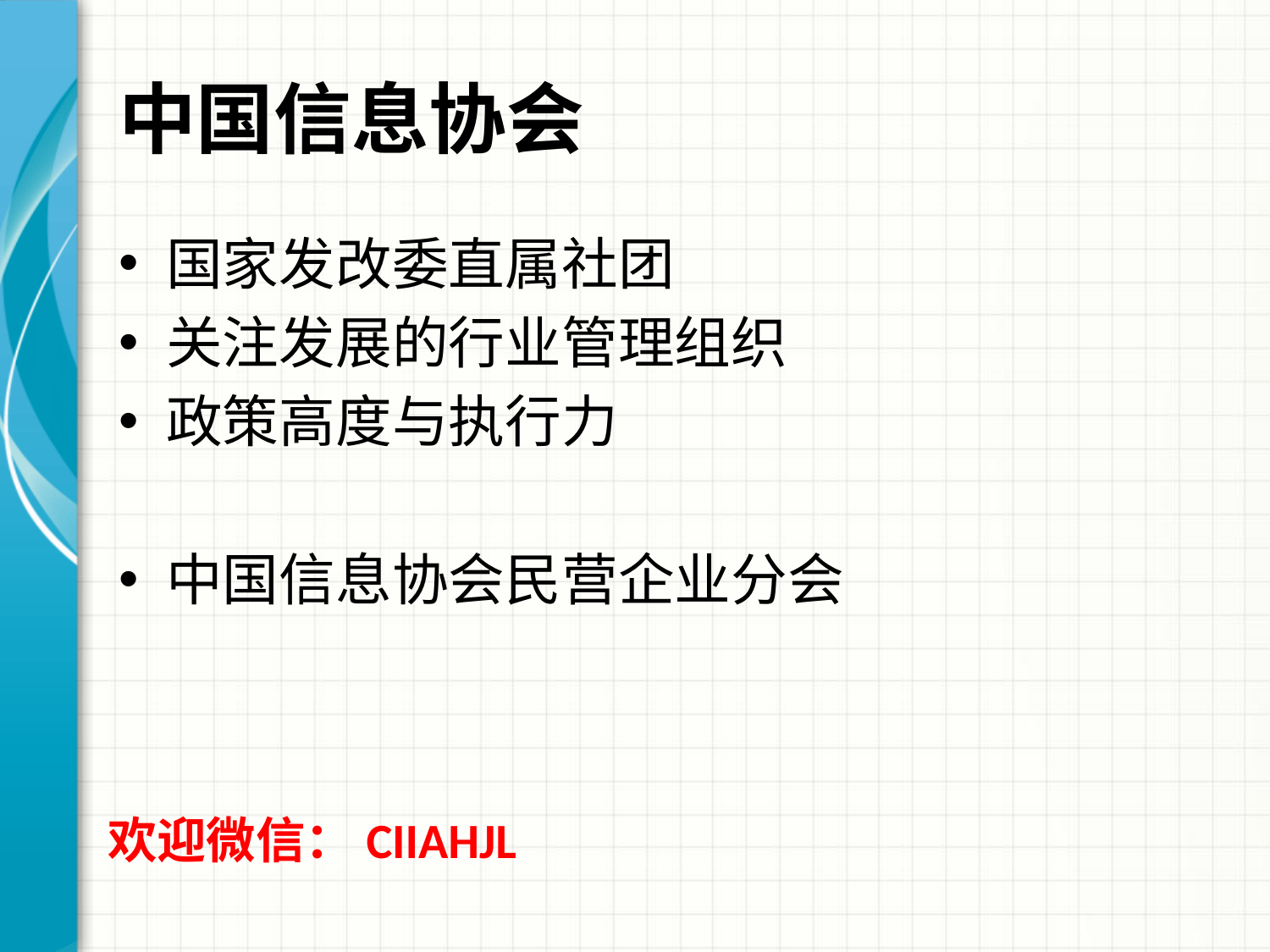

# 中国信息协会
国家发改委直属社团
关注发展的行业管理组织
政策高度与执行力

中国信息协会民营企业分会